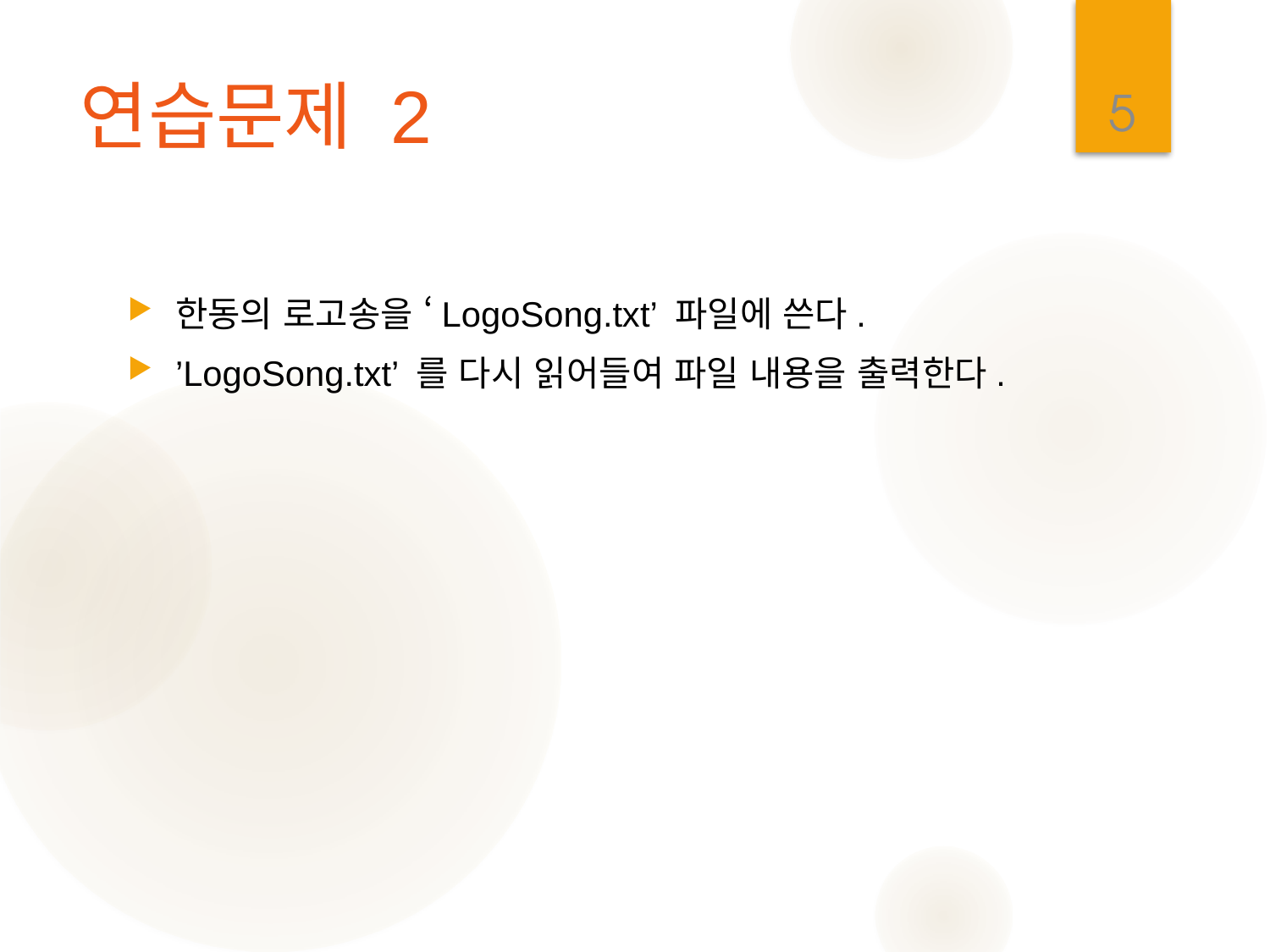

5
# 연습문제 2
한동의 로고송을 ‘LogoSong.txt’ 파일에 쓴다.
’LogoSong.txt’ 를 다시 읽어들여 파일 내용을 출력한다.